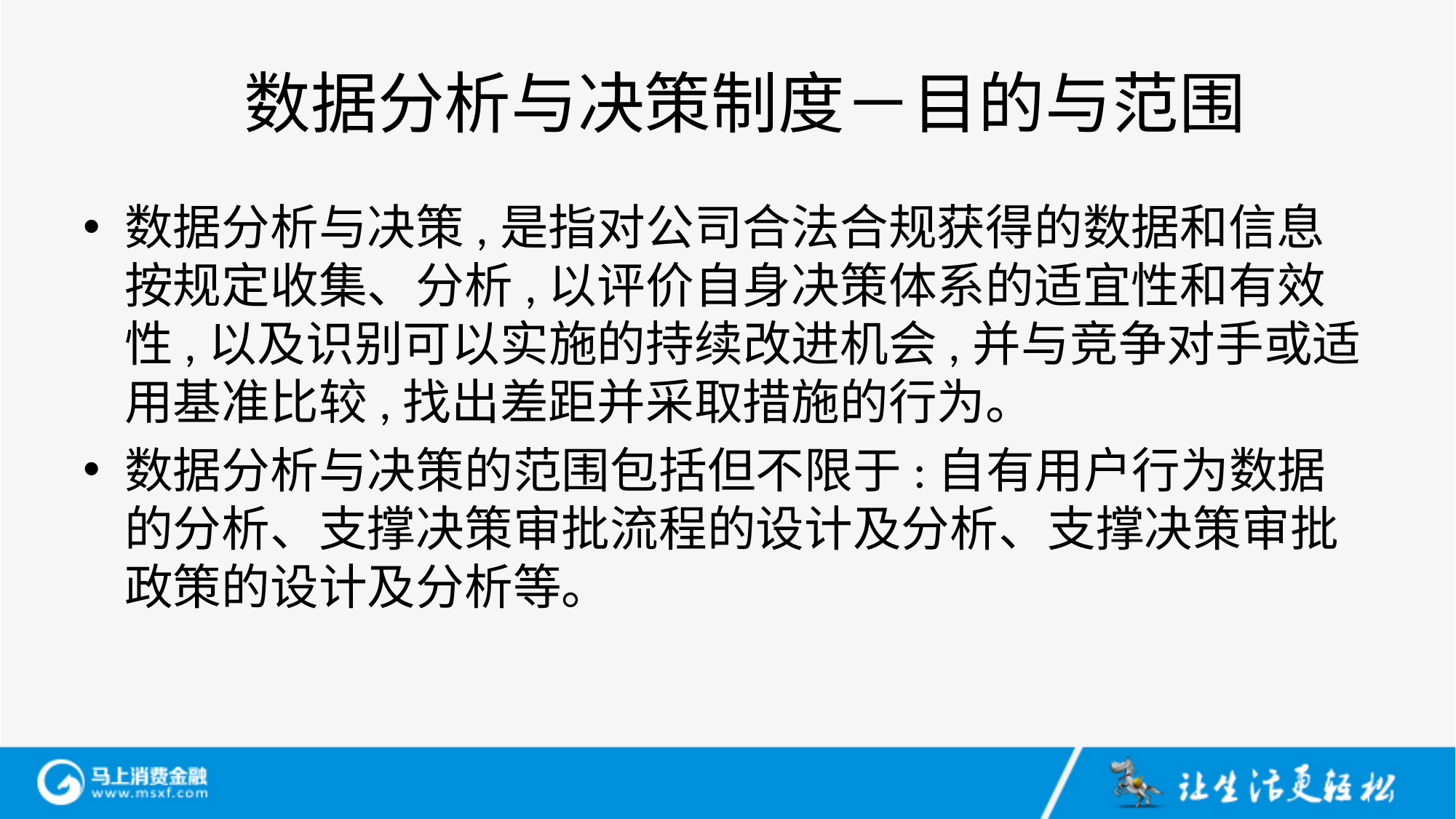

# 数据分析与决策制度－目的与范围
数据分析与决策,是指对公司合法合规获得的数据和信息按规定收集、分析,以评价自身决策体系的适宜性和有效性,以及识别可以实施的持续改进机会,并与竞争对手或适用基准比较,找出差距并采取措施的行为。
数据分析与决策的范围包括但不限于:自有用户行为数据的分析、支撑决策审批流程的设计及分析、支撑决策审批政策的设计及分析等。